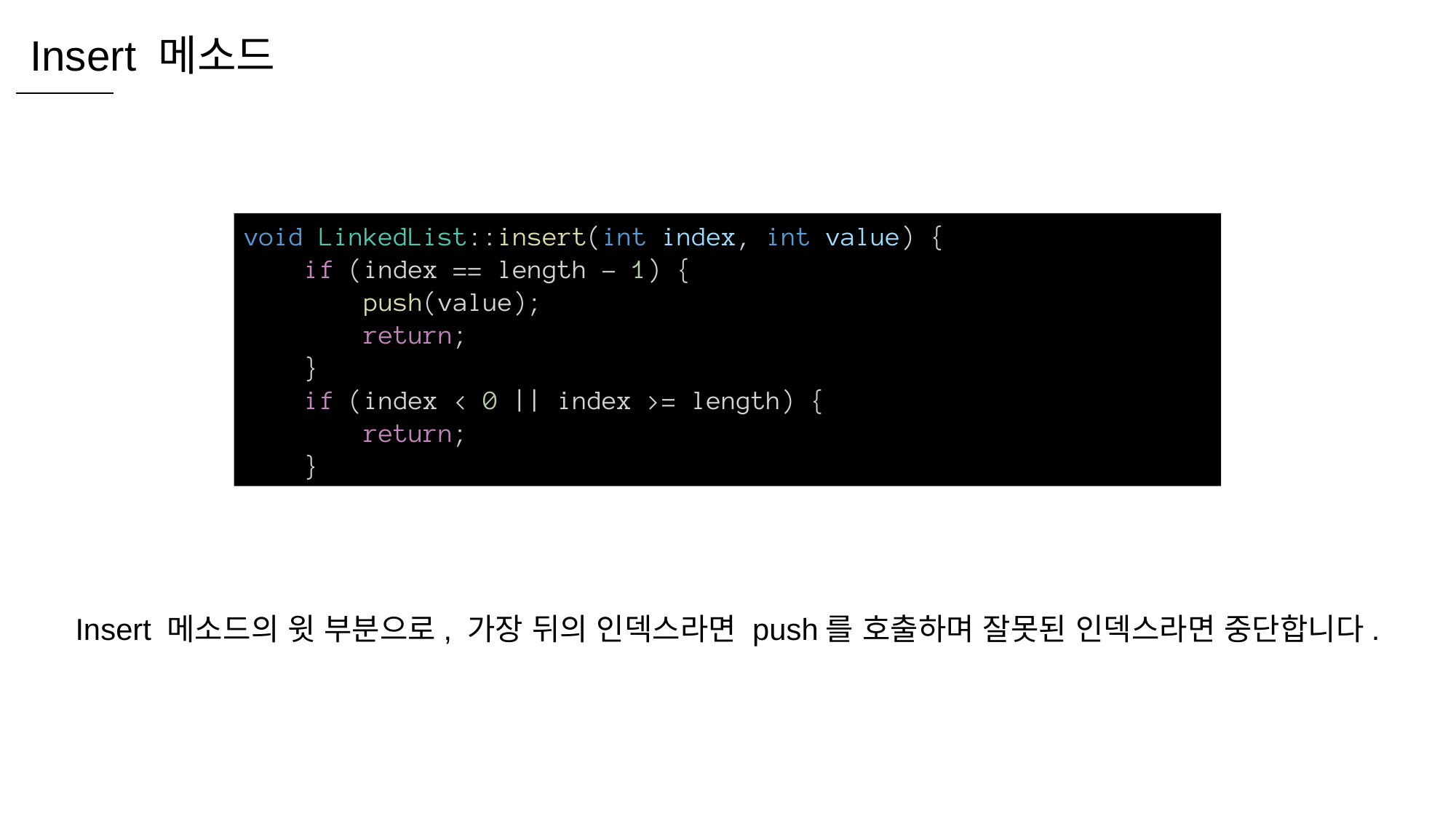

Insert 메소드
void LinkedList::insert(int index, int value) {
    if (index == length - 1) {
        push(value);
        return;
    }
    if (index < 0 || index >= length) {
        return;
    }
Insert 메소드의 윗 부분으로, 가장 뒤의 인덱스라면 push를 호출하며 잘못된 인덱스라면 중단합니다.